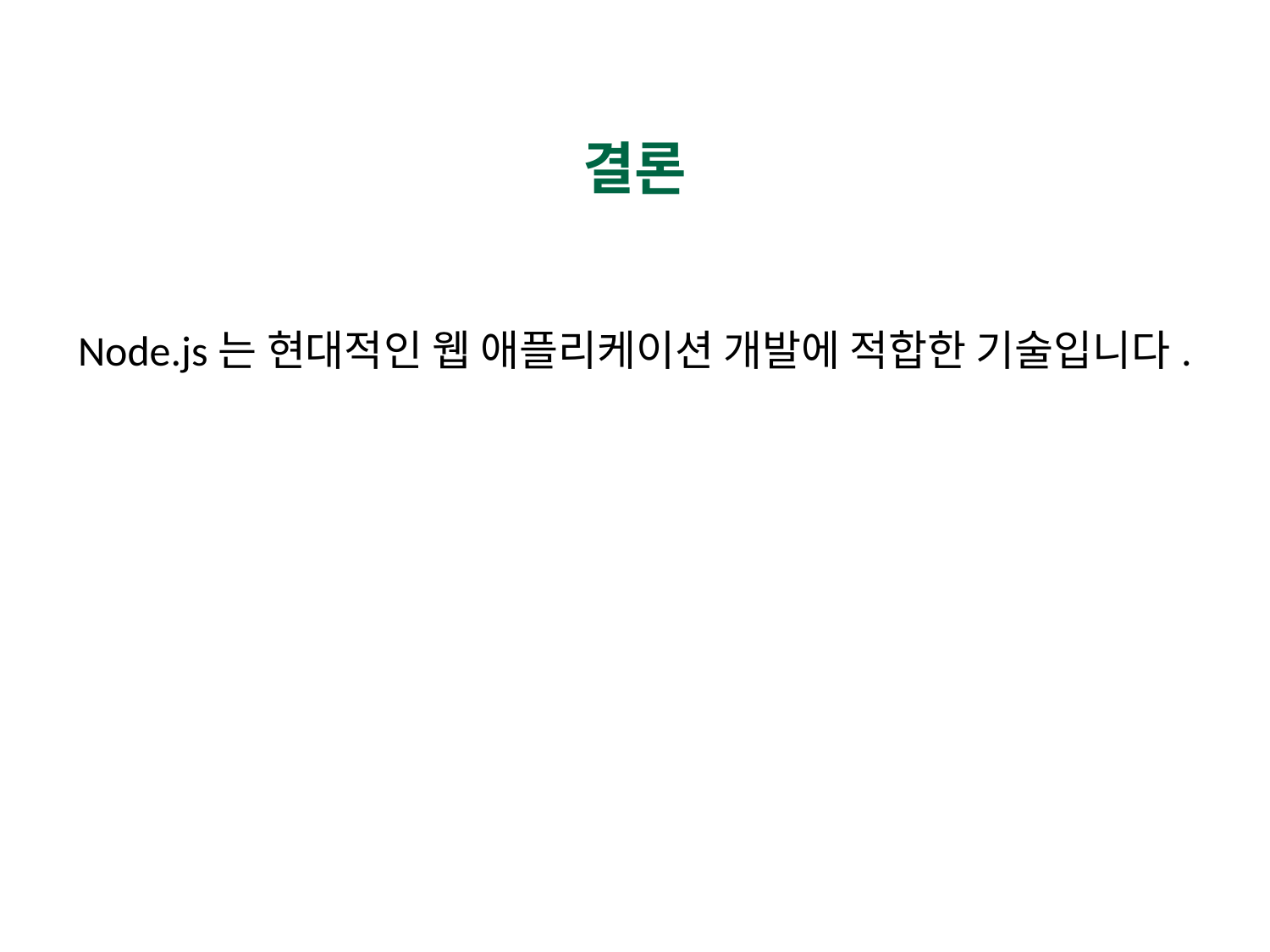

#
결론
Node.js는 현대적인 웹 애플리케이션 개발에 적합한 기술입니다.